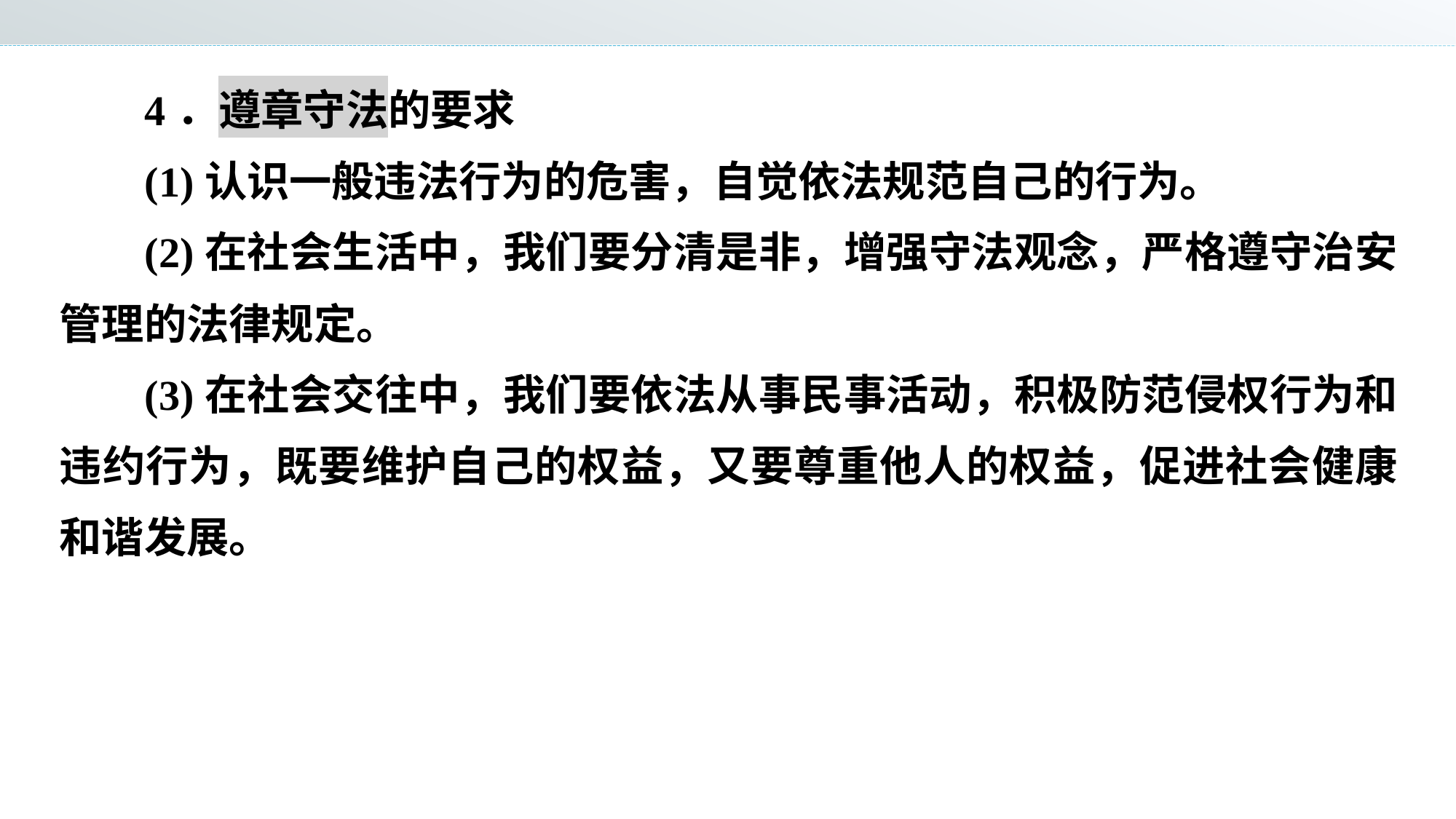

4．遵章守法的要求
(1)认识一般违法行为的危害，自觉依法规范自己的行为。
(2)在社会生活中，我们要分清是非，增强守法观念，严格遵守治安管理的法律规定。
(3)在社会交往中，我们要依法从事民事活动，积极防范侵权行为和违约行为，既要维护自己的权益，又要尊重他人的权益，促进社会健康和谐发展。